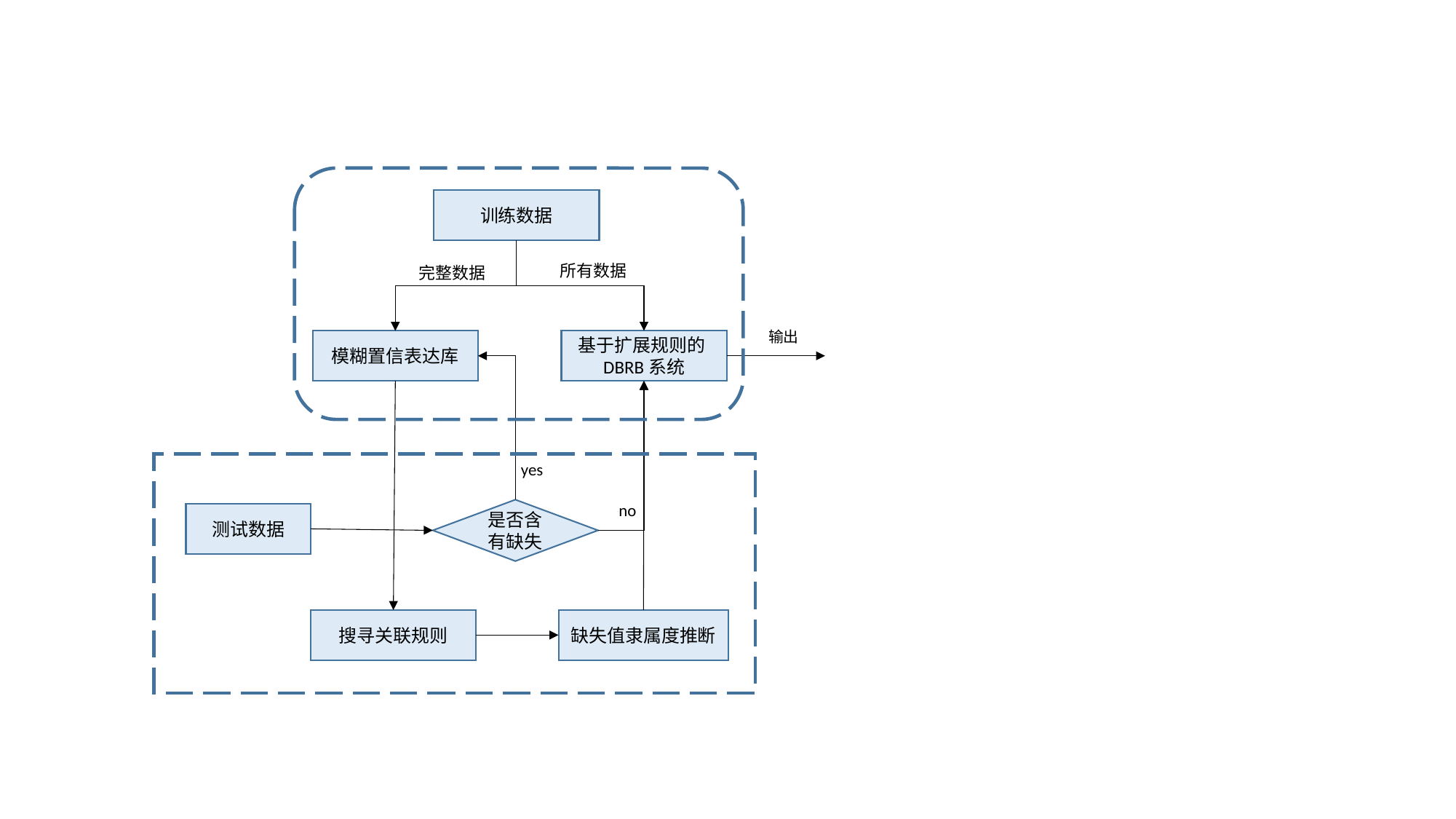

训练数据
所有数据
完整数据
输出
模糊置信表达库
基于扩展规则的DBRB系统

yes
no
是否含有缺失
测试数据
搜寻关联规则
缺失值隶属度推断